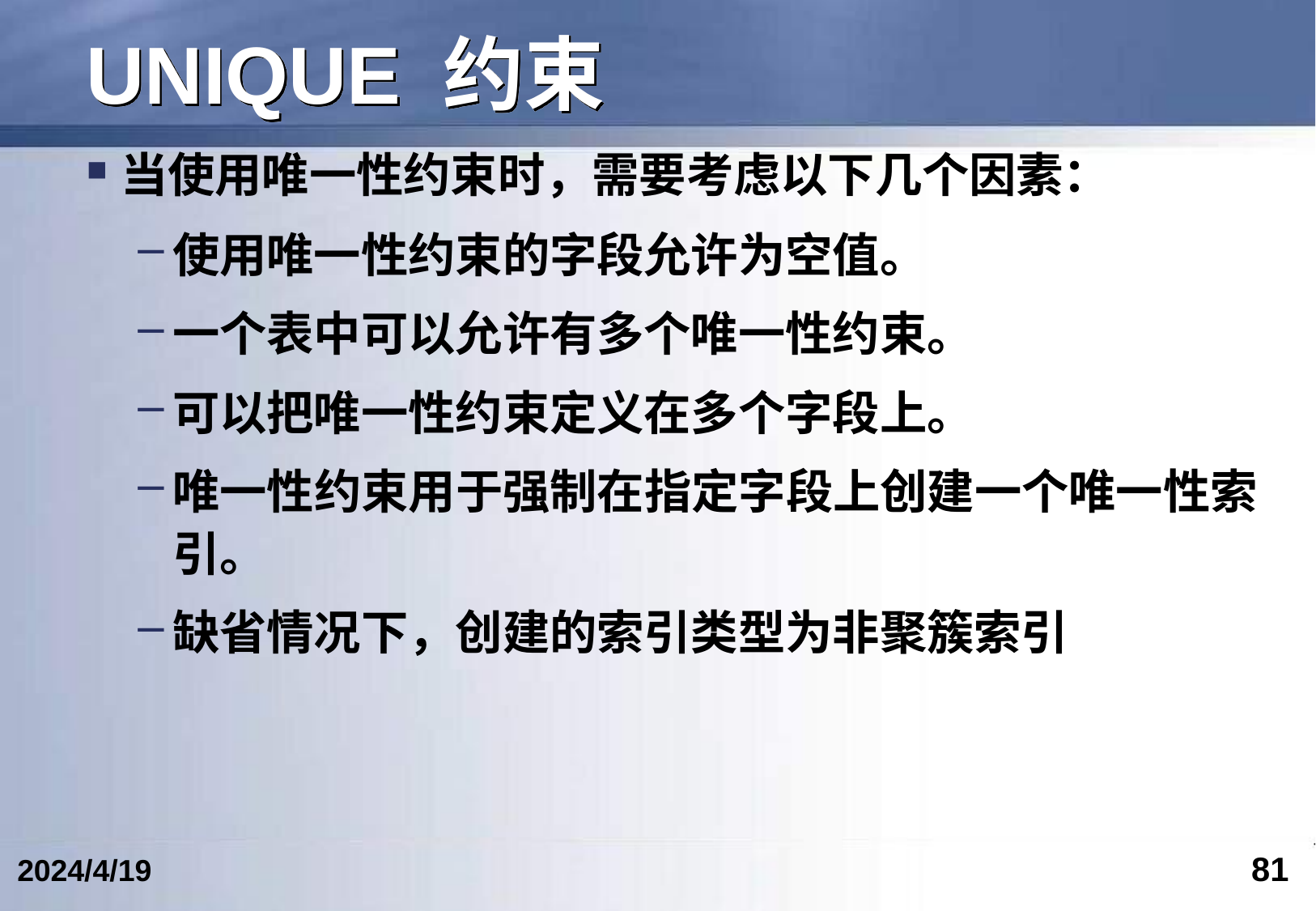

# UNIQUE 约束
当使用唯一性约束时，需要考虑以下几个因素：
使用唯一性约束的字段允许为空值。
一个表中可以允许有多个唯一性约束。
可以把唯一性约束定义在多个字段上。
唯一性约束用于强制在指定字段上创建一个唯一性索引。
缺省情况下，创建的索引类型为非聚簇索引

81
2024/4/19